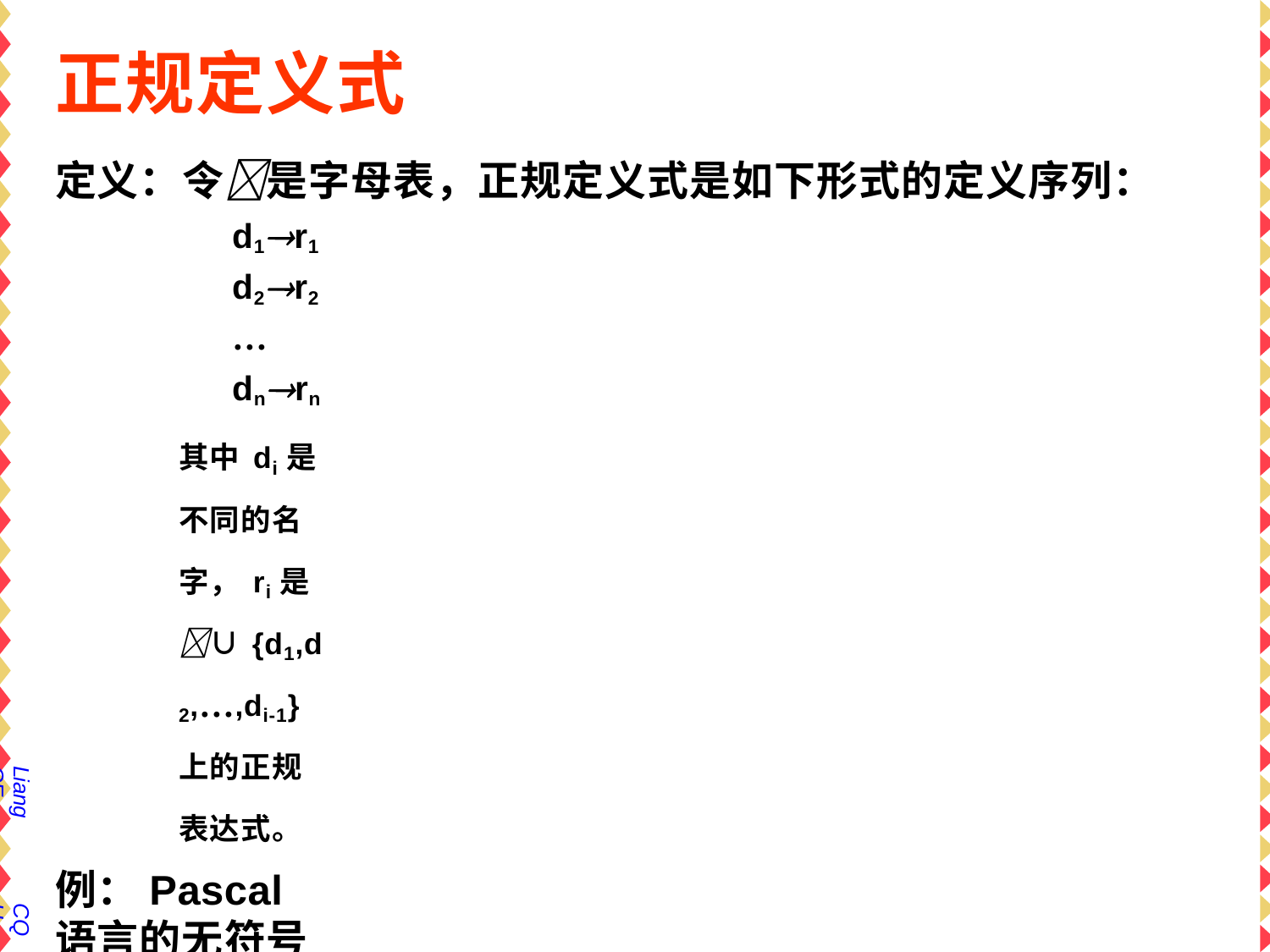

# 正规定义式
定义：令∑是字母表，正规定义式是如下形式的定义序列：
d1→r1  d2→r2
…
dn→rn
其中di是不同的名字，ri是∑∪{d1,d2,…,di-1}上的正规表达式。
例：Pascal语言的无符号数可用如下的正规表达式来描述：
digit+(.digit+|ε)(E(+|-|ε)digit+|ε)
正规定义式：
digit →	0|1|…|9  digits →	digit digit*
optional_fraction →	.digits|ε optional_exponent →	(E(+|-|ε)digits)| ε
num →	digits optional_fraction optional_exponent
83
Liang GE
CQU